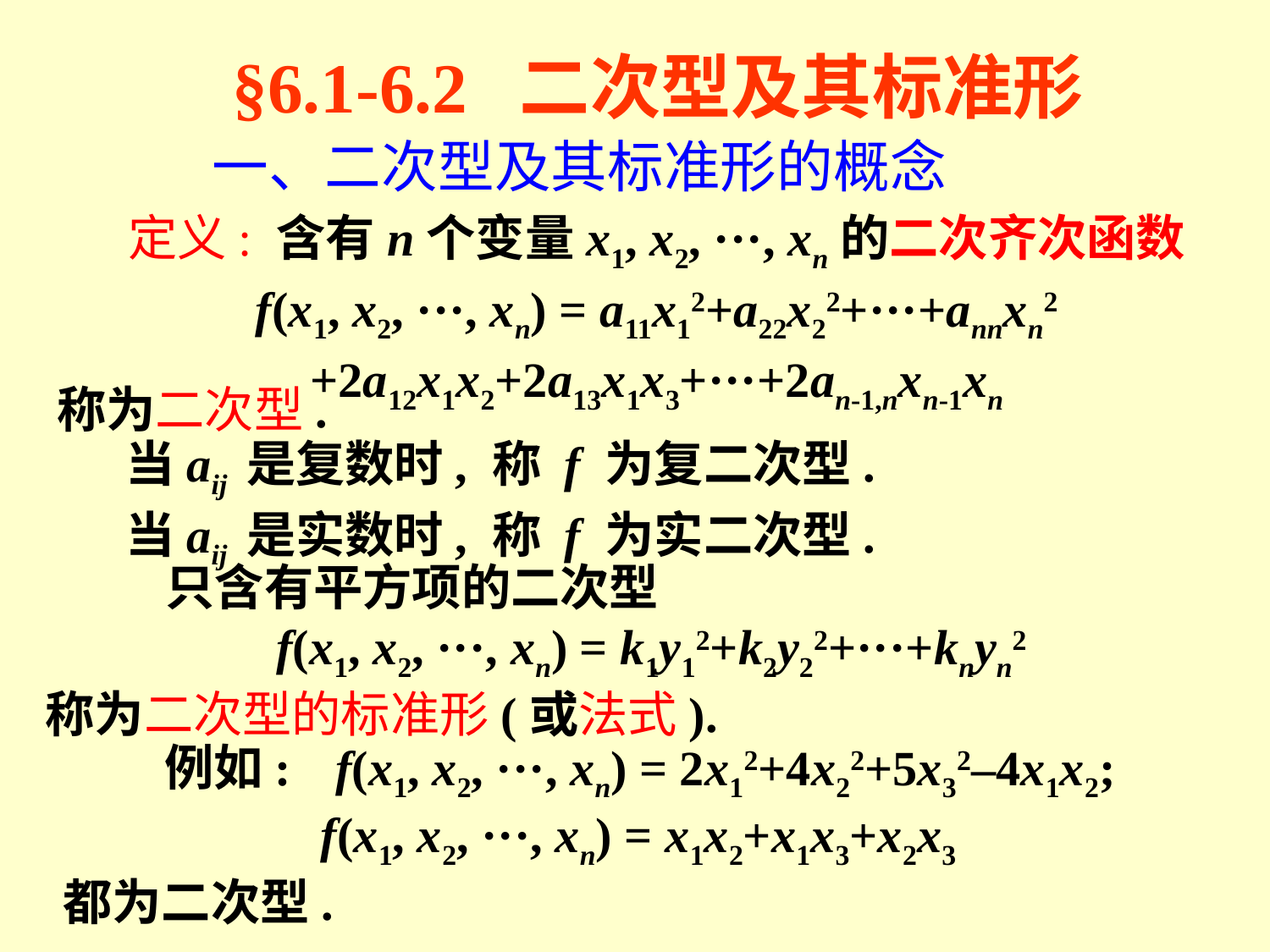

§6.1-6.2  二次型及其标准形
一、二次型及其标准形的概念
定义: 含有n个变量x1, x2, ···, xn的二次齐次函数
f(x1, x2, ···, xn) = a11x12+a22x22+···+annxn2
+2a12x1x2+2a13x1x3+···+2an-1,nxn-1xn
称为二次型.
当aij 是复数时, 称 f 为复二次型.
当aij 是实数时, 称 f 为实二次型.
只含有平方项的二次型
         f(x1, x2, ···, xn) = k1y12+k2y22+···+knyn2
称为二次型的标准形(或法式).
        例如:    f(x1, x2, ···, xn) = 2x12+4x22+5x32–4x1x2;
                     f(x1, x2, ···, xn) = x1x2+x1x3+x2x3
都为二次型.